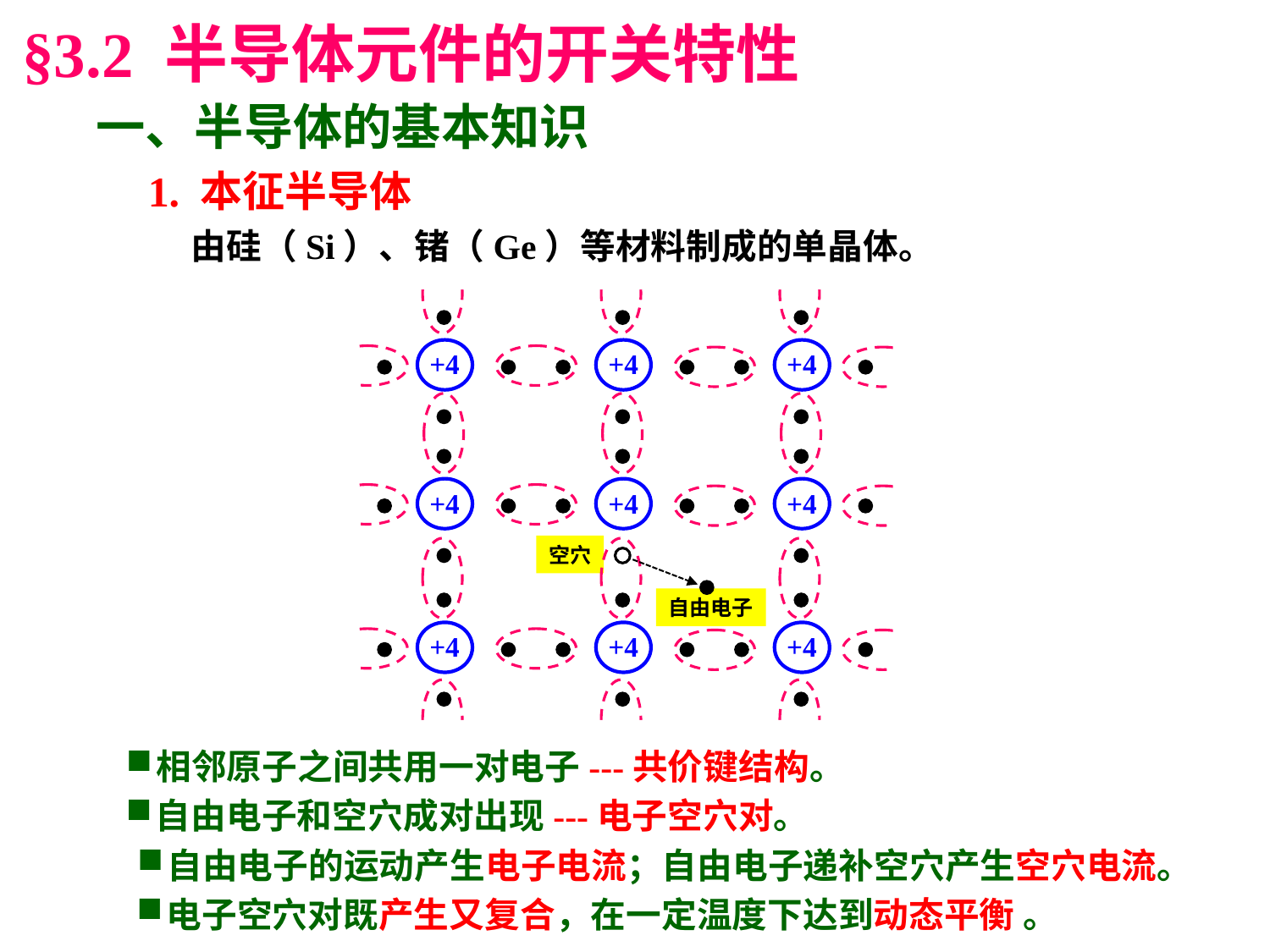

§3.2 半导体元件的开关特性
一、半导体的基本知识
1. 本征半导体
由硅（Si）、锗（Ge）等材料制成的单晶体。

+4

+4

+4

+4

+4

+4

空穴

自由电子

+4

+4

+4

相邻原子之间共用一对电子---共价键结构。
自由电子和空穴成对出现---电子空穴对。
自由电子的运动产生电子电流；自由电子递补空穴产生空穴电流。
电子空穴对既产生又复合，在一定温度下达到动态平衡 。